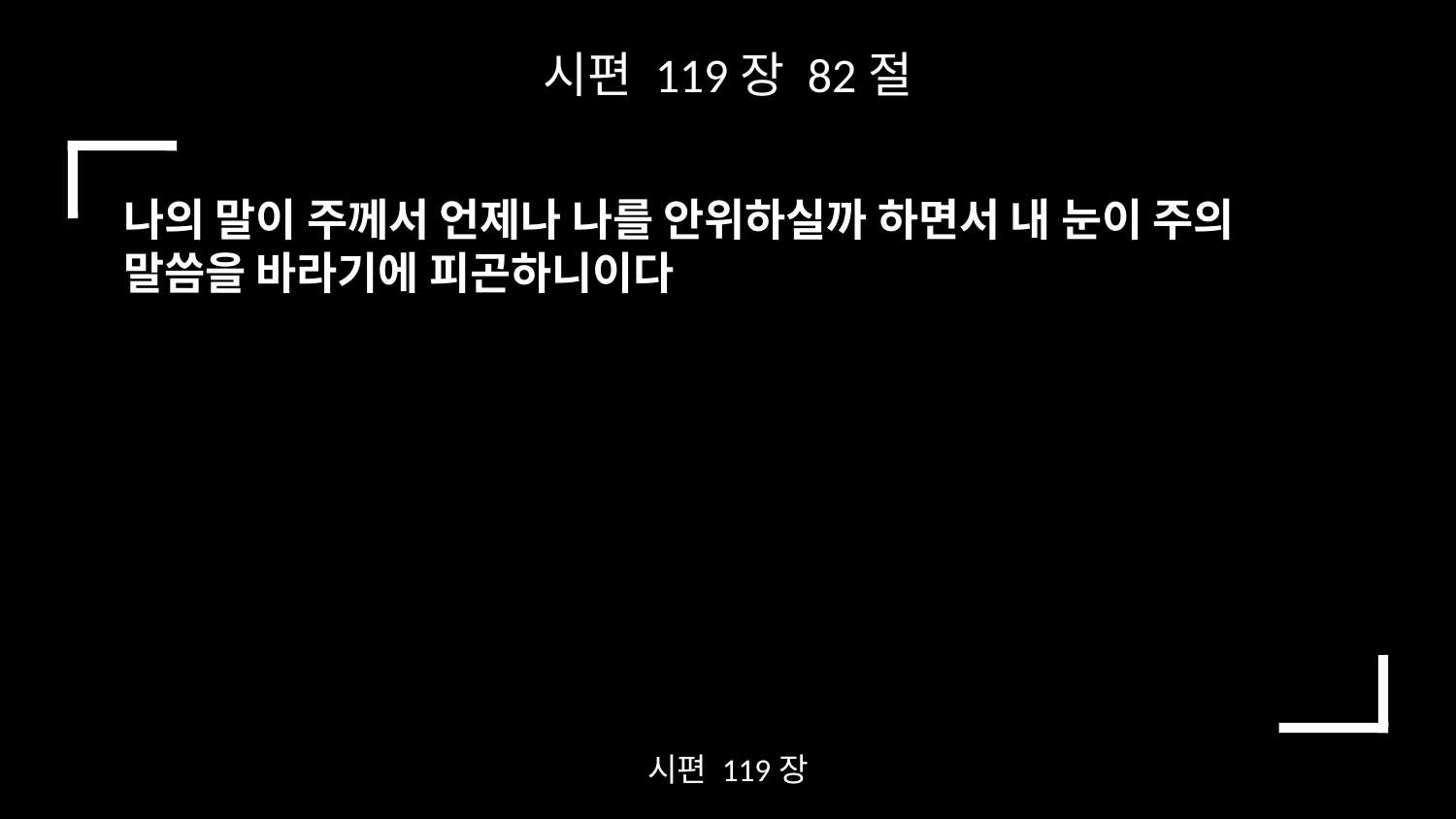

시편 119장 82절

나의 말이 주께서 언제나 나를 안위하실까 하면서 내 눈이 주의 말씀을 바라기에 피곤하니이다

시편 119장